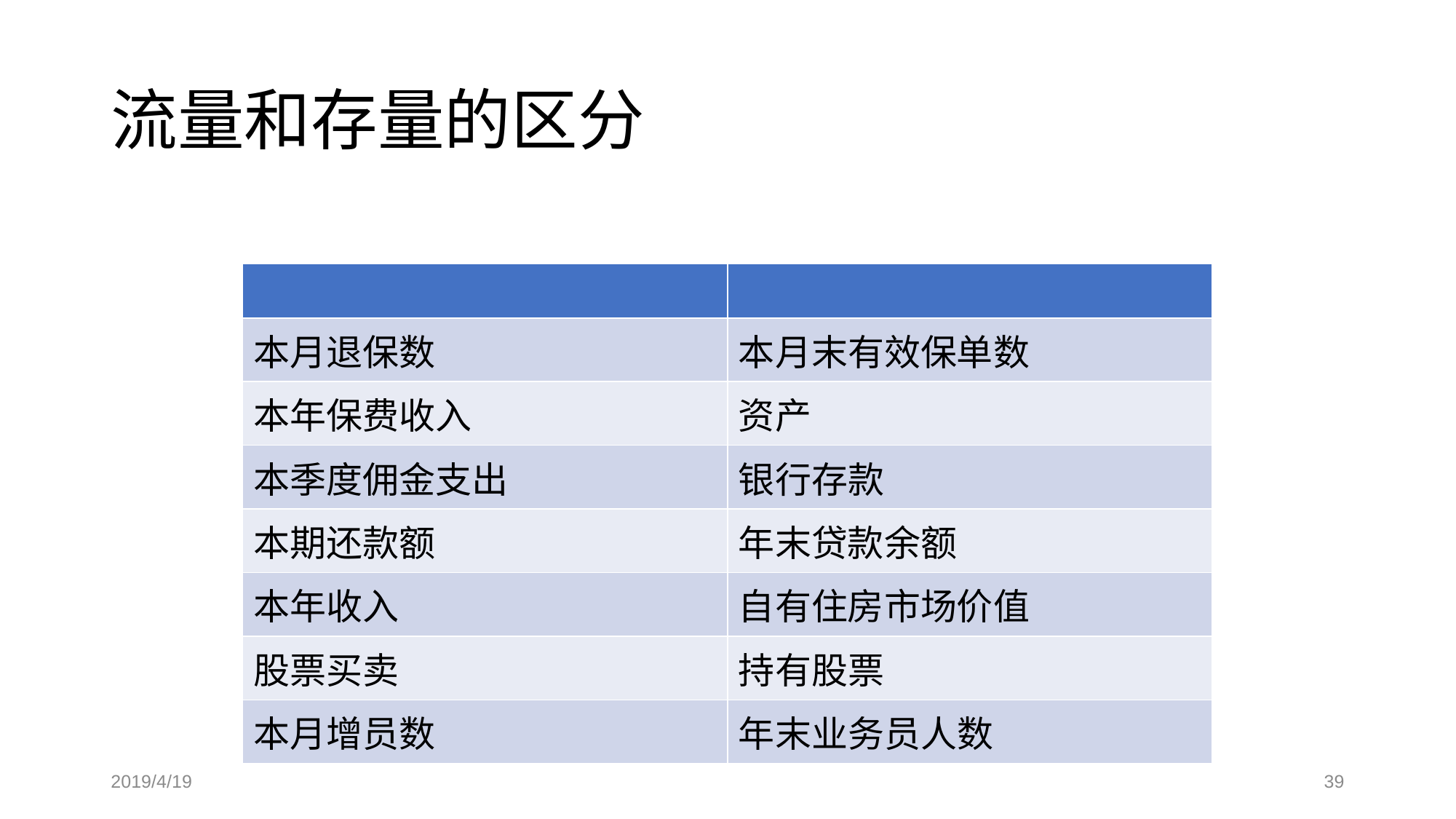

# 流量和存量的区分
|  |  |
| --- | --- |
| 本月退保数 | 本月末有效保单数 |
| 本年保费收入 | 资产 |
| 本季度佣金支出 | 银行存款 |
| 本期还款额 | 年末贷款余额 |
| 本年收入 | 自有住房市场价值 |
| 股票买卖 | 持有股票 |
| 本月增员数 | 年末业务员人数 |
2019/4/19
39